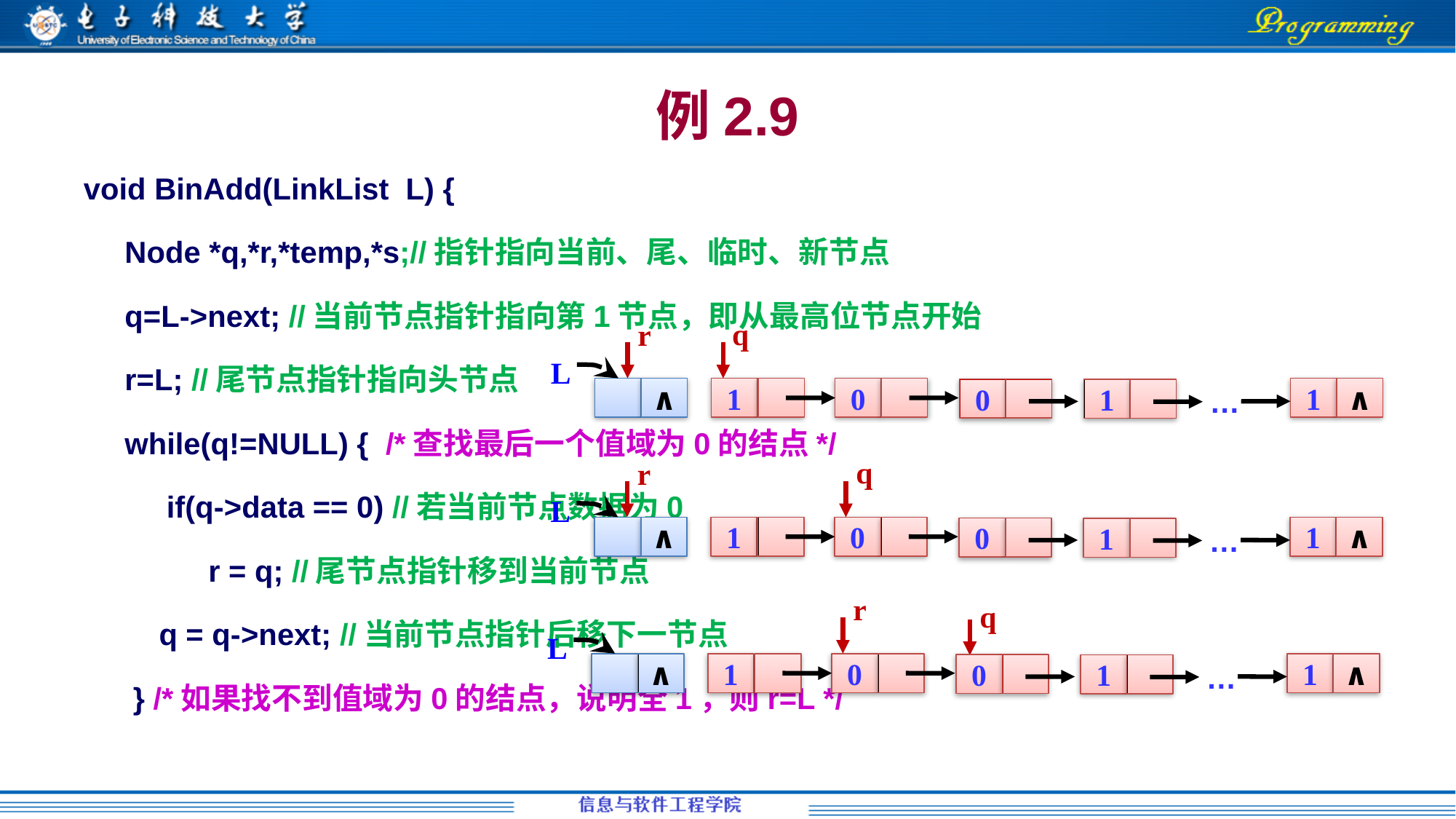

# 例2.9
void BinAdd(LinkList  L) {
	Node *q,*r,*temp,*s;//指针指向当前、尾、临时、新节点
	q=L->next; //当前节点指针指向第1节点，即从最高位节点开始
	r=L; //尾节点指针指向头节点
	while(q!=NULL) {  /*查找最后一个值域为0的结点*/
	     if(q->data == 0) //若当前节点数据为0
	          r = q; //尾节点指针移到当前节点
         q = q->next; //当前节点指针后移下一节点
	 } /*如果找不到值域为0的结点，说明全1，则r=L */

q
r
L

…
1
1
∧

∧

0

0

1

q
r
L

…
1
1
∧

∧

0

0

1

r
q
L

…
1
1
∧

∧

0

0

1